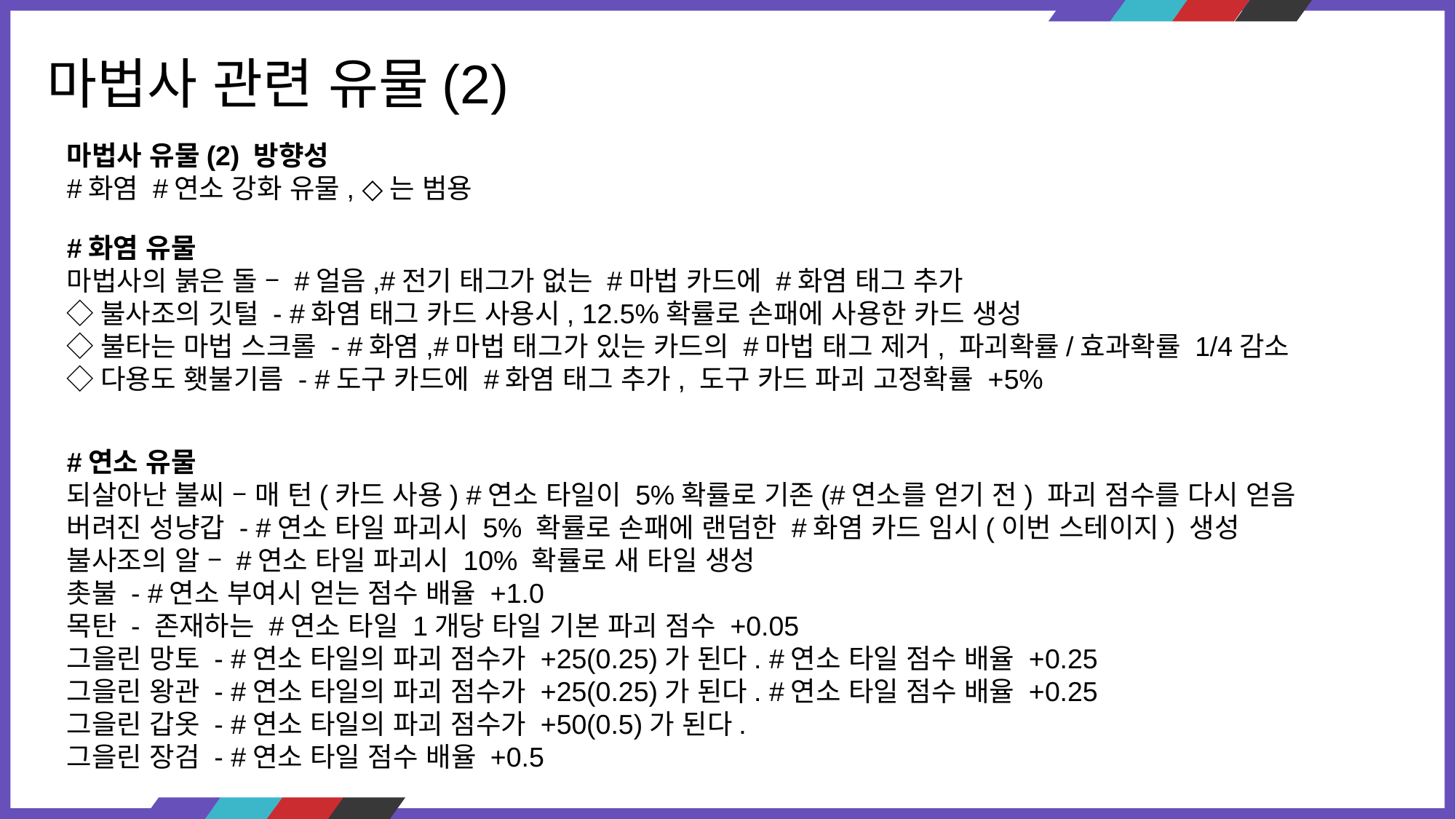

마법사 관련 유물(2)
마법사 유물(2) 방향성
#화염 #연소 강화 유물, ◇는 범용
#화염 유물
마법사의 붉은 돌 – #얼음,#전기 태그가 없는 #마법 카드에 #화염 태그 추가
◇불사조의 깃털 - #화염 태그 카드 사용시, 12.5%확률로 손패에 사용한 카드 생성
◇불타는 마법 스크롤 - #화염,#마법 태그가 있는 카드의 #마법 태그 제거, 파괴확률/효과확률 1/4감소
◇다용도 횃불기름 - #도구 카드에 #화염 태그 추가, 도구 카드 파괴 고정확률 +5%
#연소 유물
되살아난 불씨 – 매 턴(카드 사용) #연소 타일이 5%확률로 기존(#연소를 얻기 전) 파괴 점수를 다시 얻음
버려진 성냥갑 - #연소 타일 파괴시 5% 확률로 손패에 랜덤한 #화염 카드 임시(이번 스테이지) 생성
불사조의 알 – #연소 타일 파괴시 10% 확률로 새 타일 생성
촛불 - #연소 부여시 얻는 점수 배율 +1.0
목탄 - 존재하는 #연소 타일 1개당 타일 기본 파괴 점수 +0.05
그을린 망토 - #연소 타일의 파괴 점수가 +25(0.25)가 된다. #연소 타일 점수 배율 +0.25
그을린 왕관 - #연소 타일의 파괴 점수가 +25(0.25)가 된다. #연소 타일 점수 배율 +0.25
그을린 갑옷 - #연소 타일의 파괴 점수가 +50(0.5)가 된다.
그을린 장검 - #연소 타일 점수 배율 +0.5